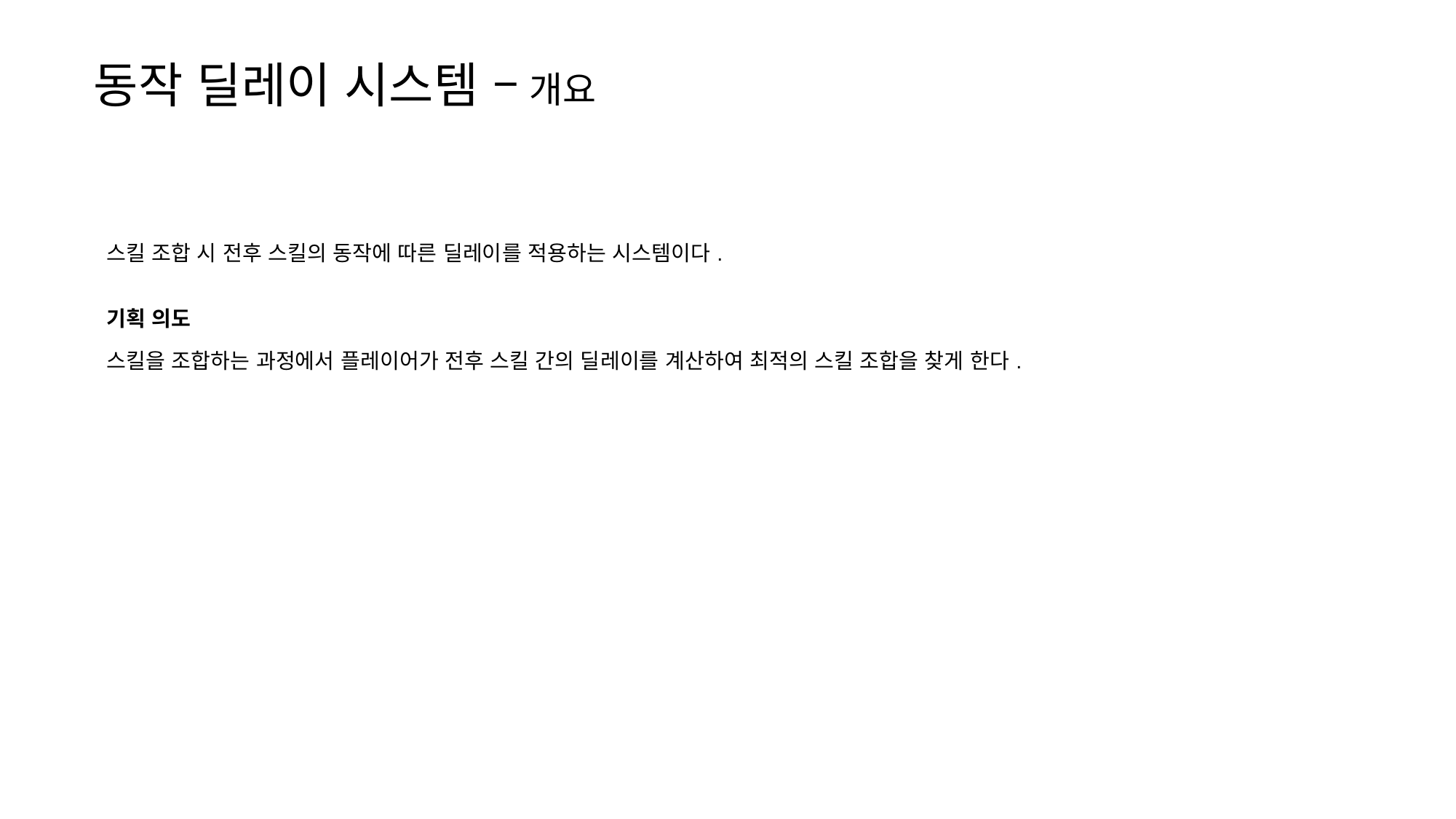

동작 딜레이 시스템 – 개요
| 스킬 조합 시 전후 스킬의 동작에 따른 딜레이를 적용하는 시스템이다. |
| --- |
| 기획 의도 |
| 스킬을 조합하는 과정에서 플레이어가 전후 스킬 간의 딜레이를 계산하여 최적의 스킬 조합을 찾게 한다. |